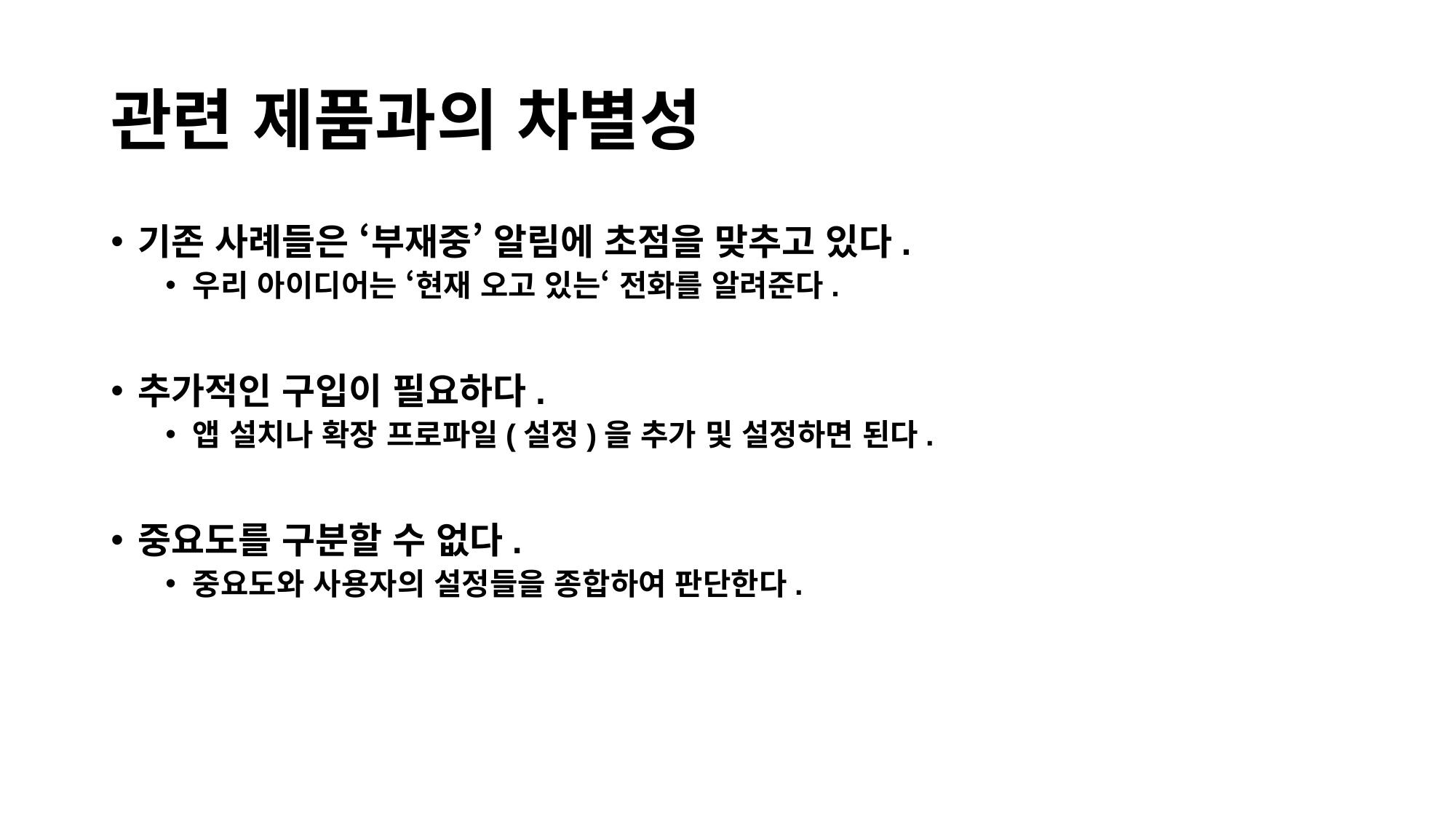

# 관련 제품과의 차별성
기존 사례들은 ‘부재중’ 알림에 초점을 맞추고 있다.
우리 아이디어는 ‘현재 오고 있는‘ 전화를 알려준다.

추가적인 구입이 필요하다.
앱 설치나 확장 프로파일(설정)을 추가 및 설정하면 된다.

중요도를 구분할 수 없다.
중요도와 사용자의 설정들을 종합하여 판단한다.